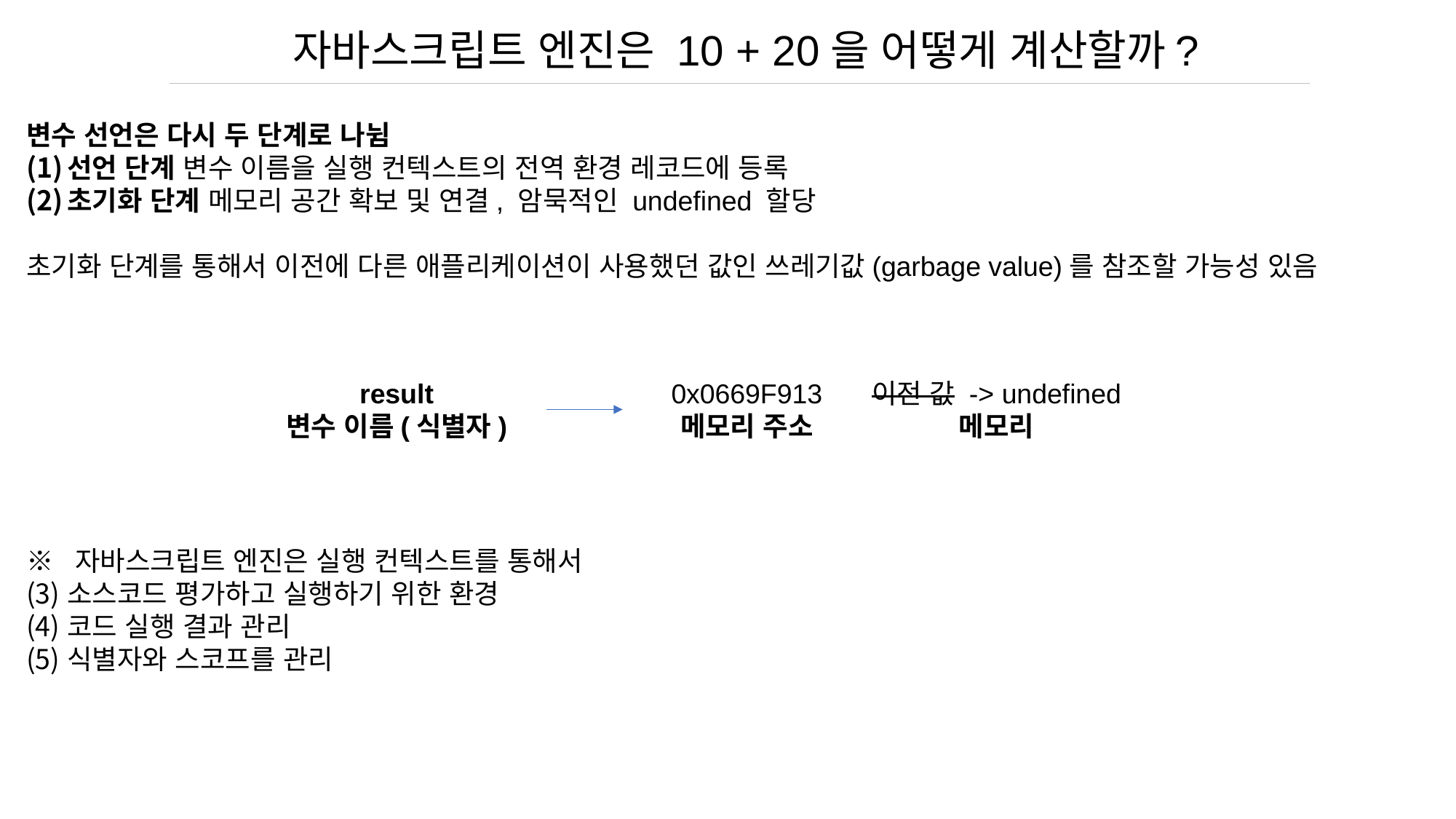

자바스크립트 엔진은 10 + 20을 어떻게 계산할까?
변수 선언은 다시 두 단계로 나뉨
선언 단계 변수 이름을 실행 컨텍스트의 전역 환경 레코드에 등록
초기화 단계 메모리 공간 확보 및 연결, 암묵적인 undefined 할당

초기화 단계를 통해서 이전에 다른 애플리케이션이 사용했던 값인 쓰레기값(garbage value)를 참조할 가능성 있음

※  자바스크립트 엔진은 실행 컨텍스트를 통해서
소스코드 평가하고 실행하기 위한 환경
코드 실행 결과 관리
식별자와 스코프를 관리

0x0669F913
메모리 주소
result
변수 이름(식별자)
이전 값 -> undefined
메모리